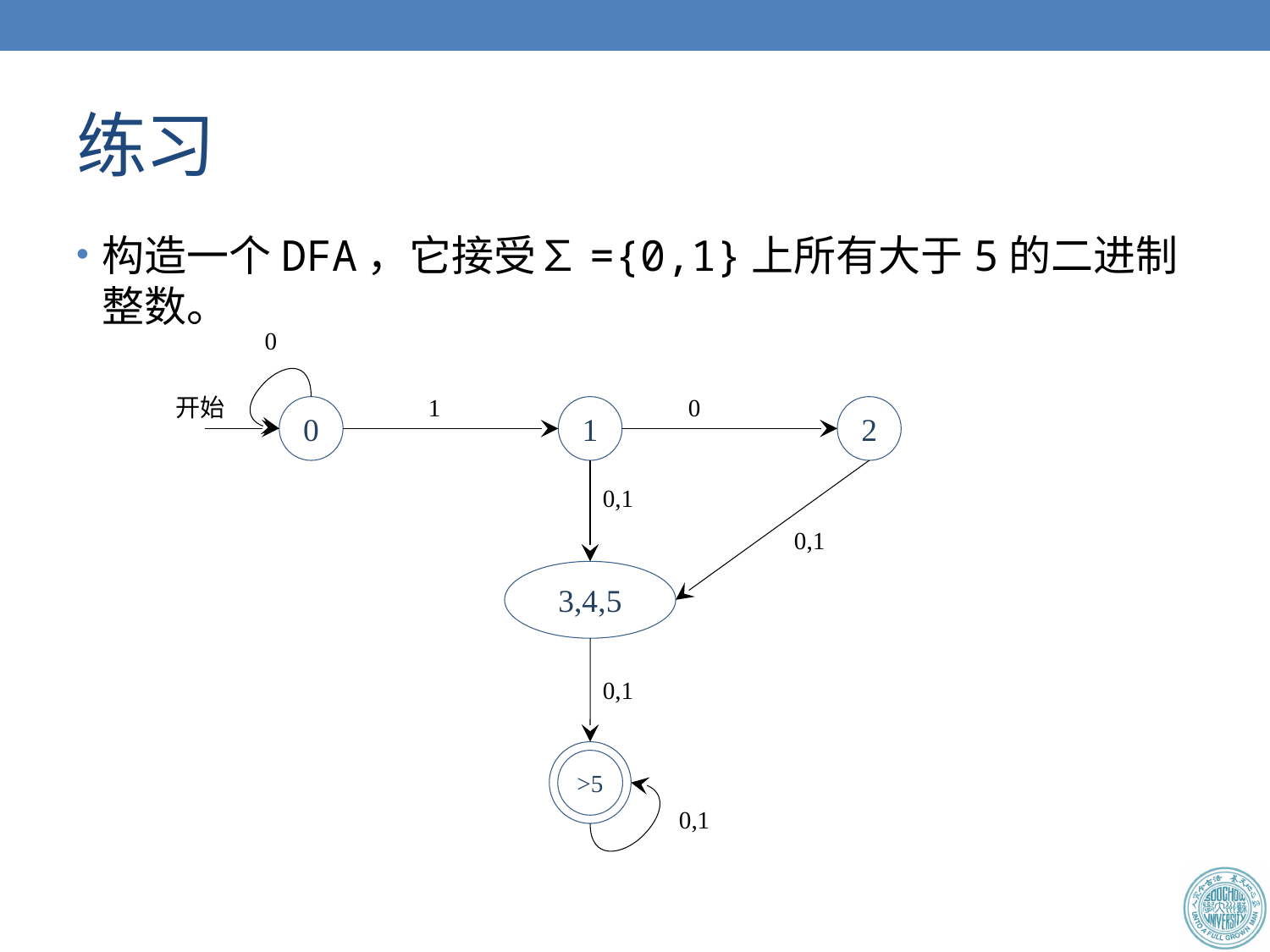

# 练习
构造一个DFA，它接受∑={0,1}上所有大于5的二进制整数。
0
开始
1
0
0
1
2
0,1
0,1
3,4,5
0,1
>5

0,1